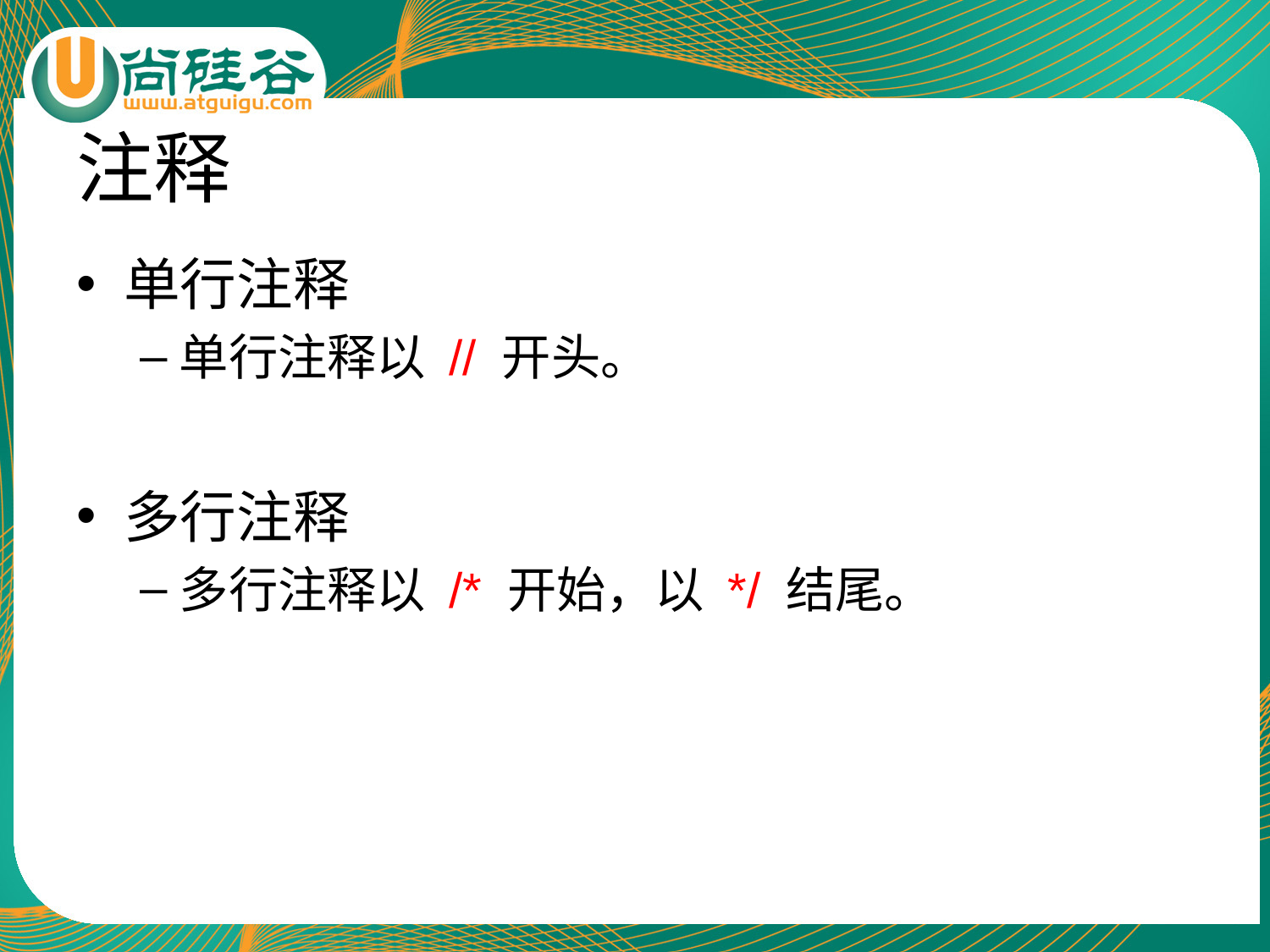

# 注释
单行注释
单行注释以 // 开头。

多行注释
多行注释以 /* 开始，以 */ 结尾。